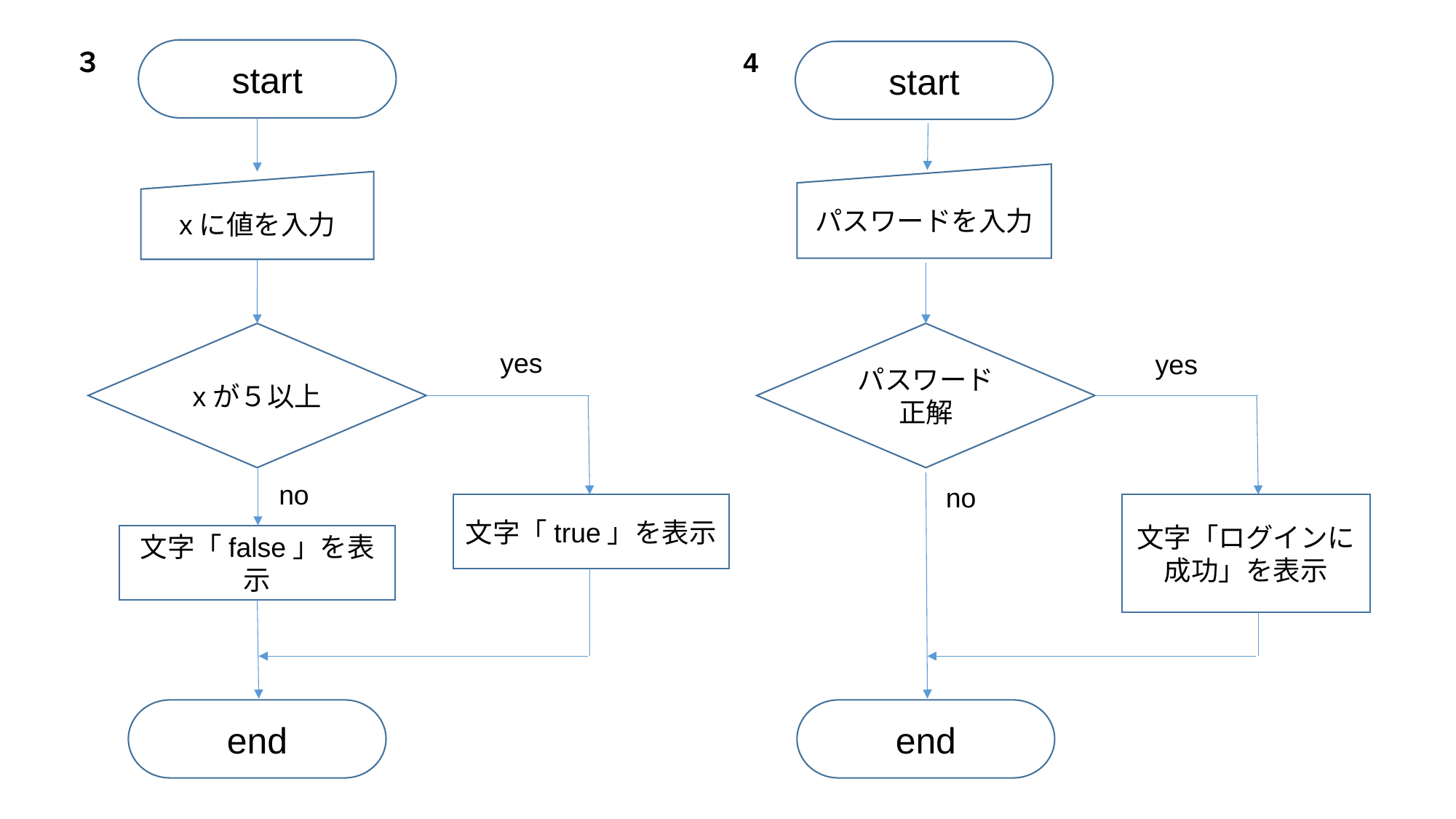

３
start
4
start
パスワードを入力
xに値を入力
xが５以上
パスワード正解
yes
yes
no
no
文字「true」を表示
文字「ログインに成功」を表示
文字「false」を表示
end
end